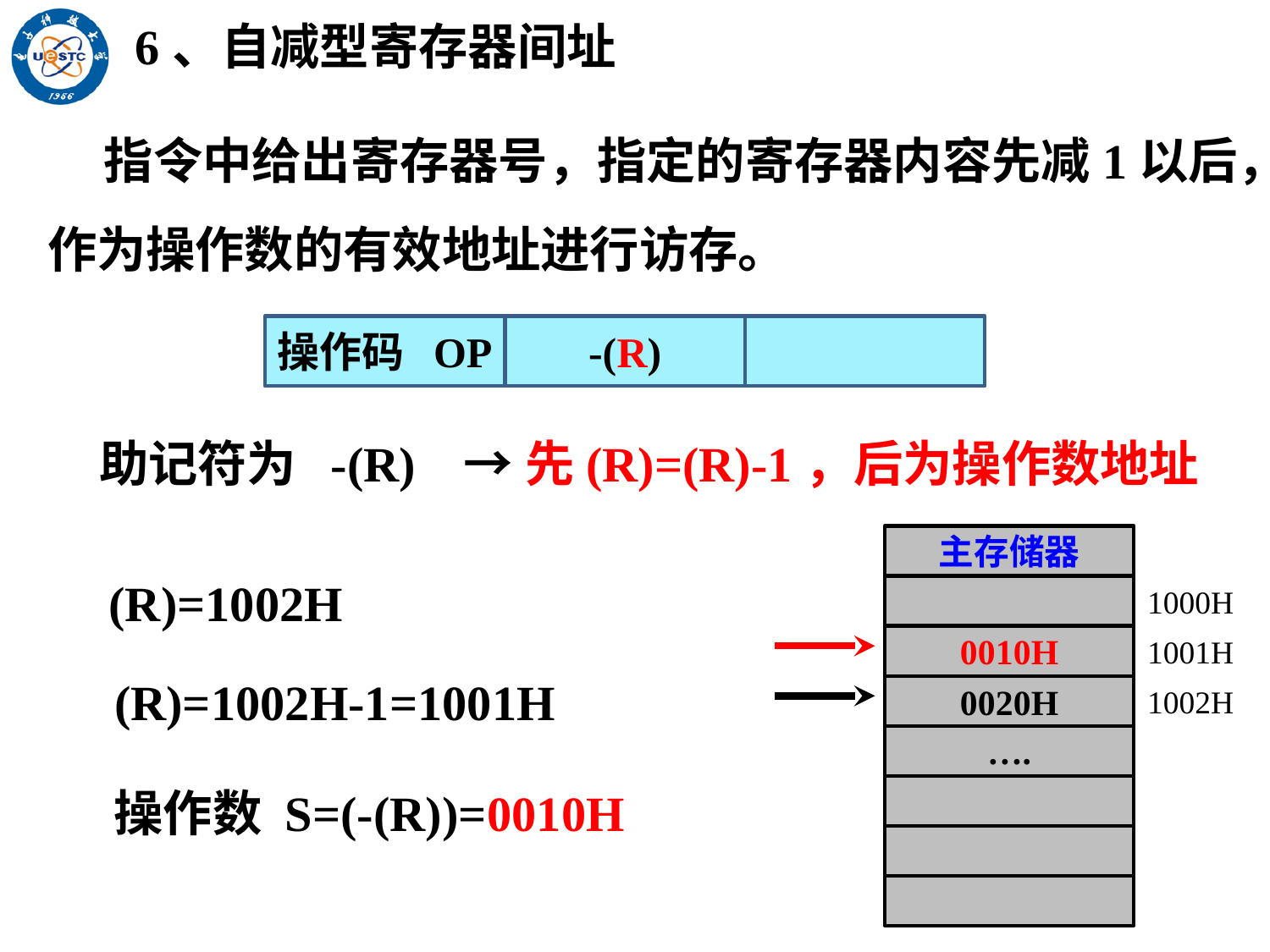

6、自减型寄存器间址
    指令中给出寄存器号，指定的寄存器内容先减1以后，作为操作数的有效地址进行访存。
操作码  OP

-(R)
助记符为  -(R)
→先(R)=(R)-1，后为操作数地址
主存储器

1000H
0010H
1001H
0020H
1002H
….

(R)=1002H
(R)=1002H-1=1001H
操作数 S=(-(R))=0010H